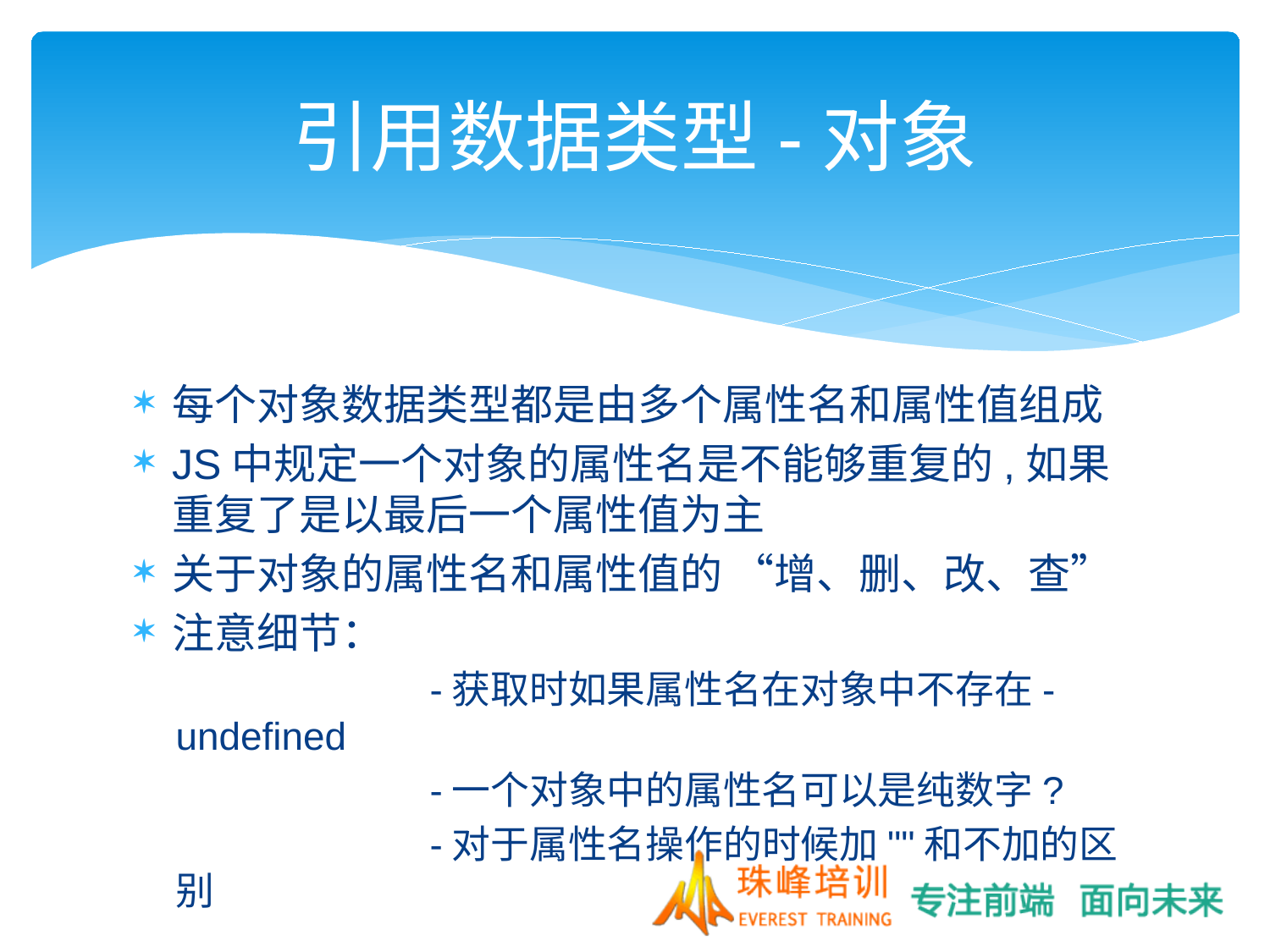

# 引用数据类型-对象
每个对象数据类型都是由多个属性名和属性值组成
JS中规定一个对象的属性名是不能够重复的,如果重复了是以最后一个属性值为主
关于对象的属性名和属性值的 “增、删、改、查”
注意细节：
		-获取时如果属性名在对象中不存在-undefined
		-一个对象中的属性名可以是纯数字?
		-对于属性名操作的时候加""和不加的区别